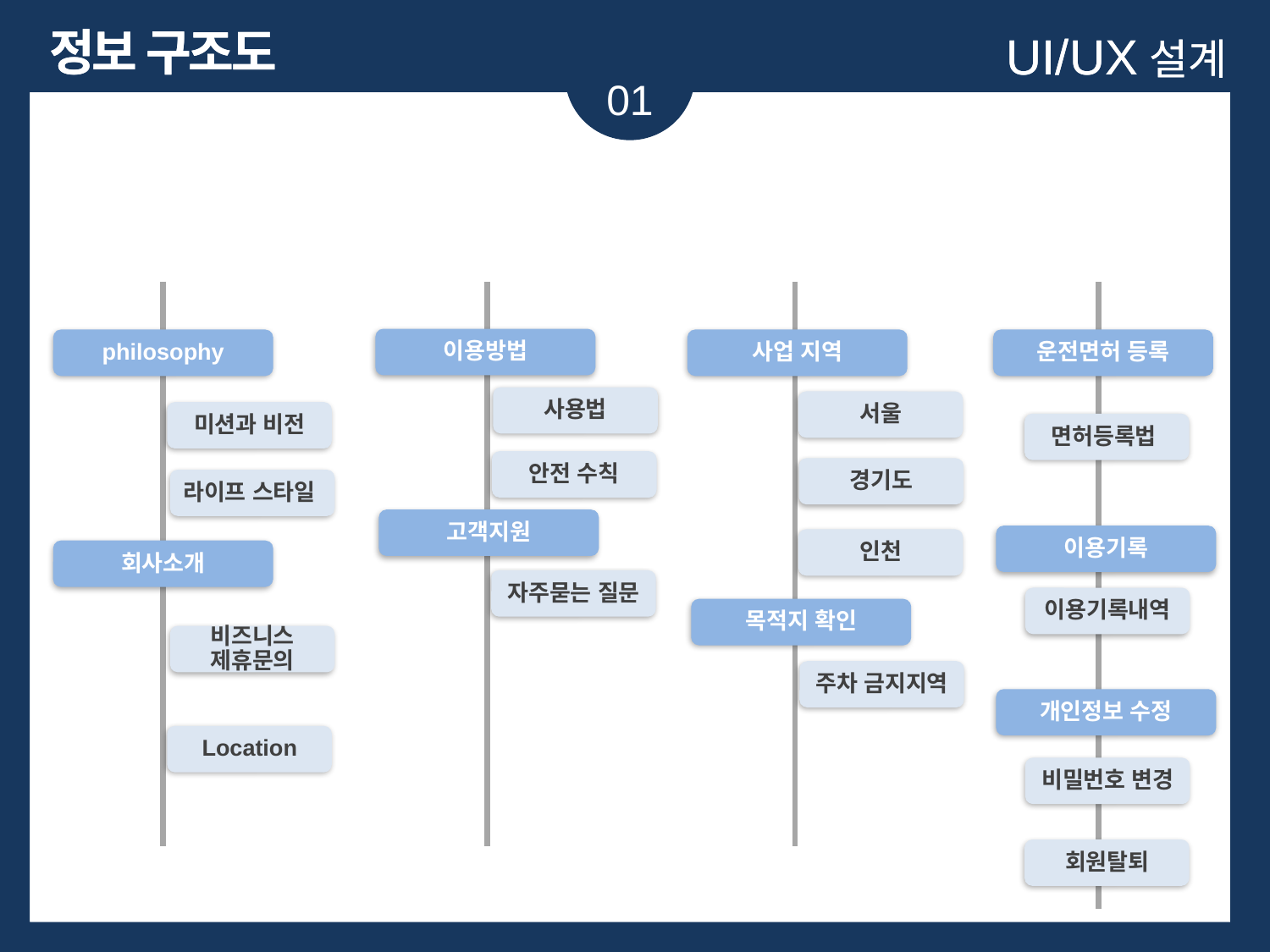

정보 구조도
정보 구조도
UI/UX설계
UI/UX설계
01
01
Subject
Subject

회사소개

서비스 지역

내 정보

이용방법

이용방법

philosophy

사업 지역

운전면허 등록

사용법

서울

미션과 비전

면허등록법

안전 수칙

경기도

라이프 스타일

고객지원

이용기록

인천

회사소개

자주묻는 질문

이용기록내역

목적지 확인

비즈니스 제휴문의

주차 금지지역

개인정보 수정

Location

비밀번호 변경

회원탈퇴